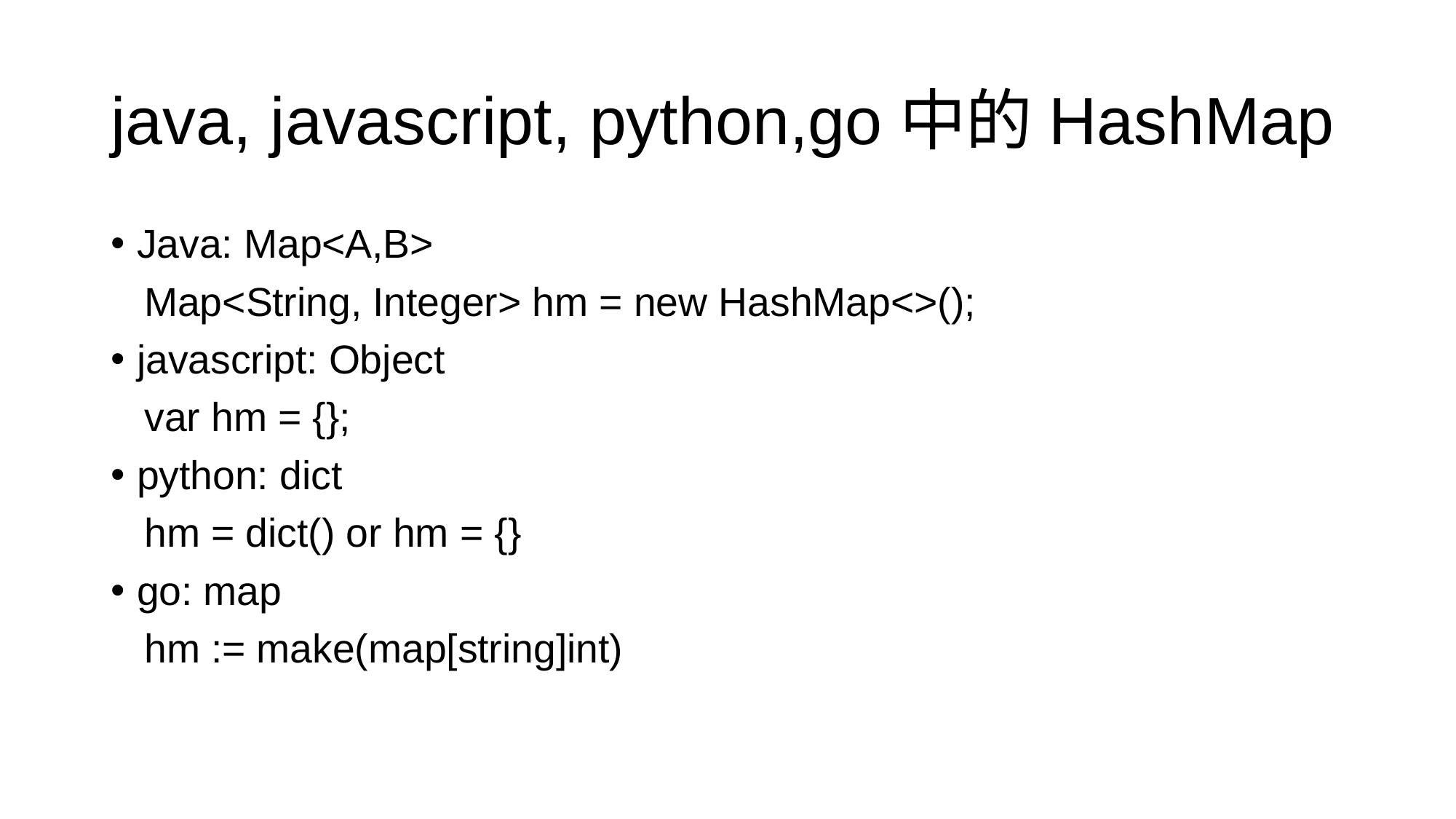

# java, javascript, python,go中的HashMap
Java: Map<A,B>
   Map<String, Integer> hm = new HashMap<>();
javascript: Object
   var hm = {};
python: dict
   hm = dict() or hm = {}
go: map
   hm := make(map[string]int)